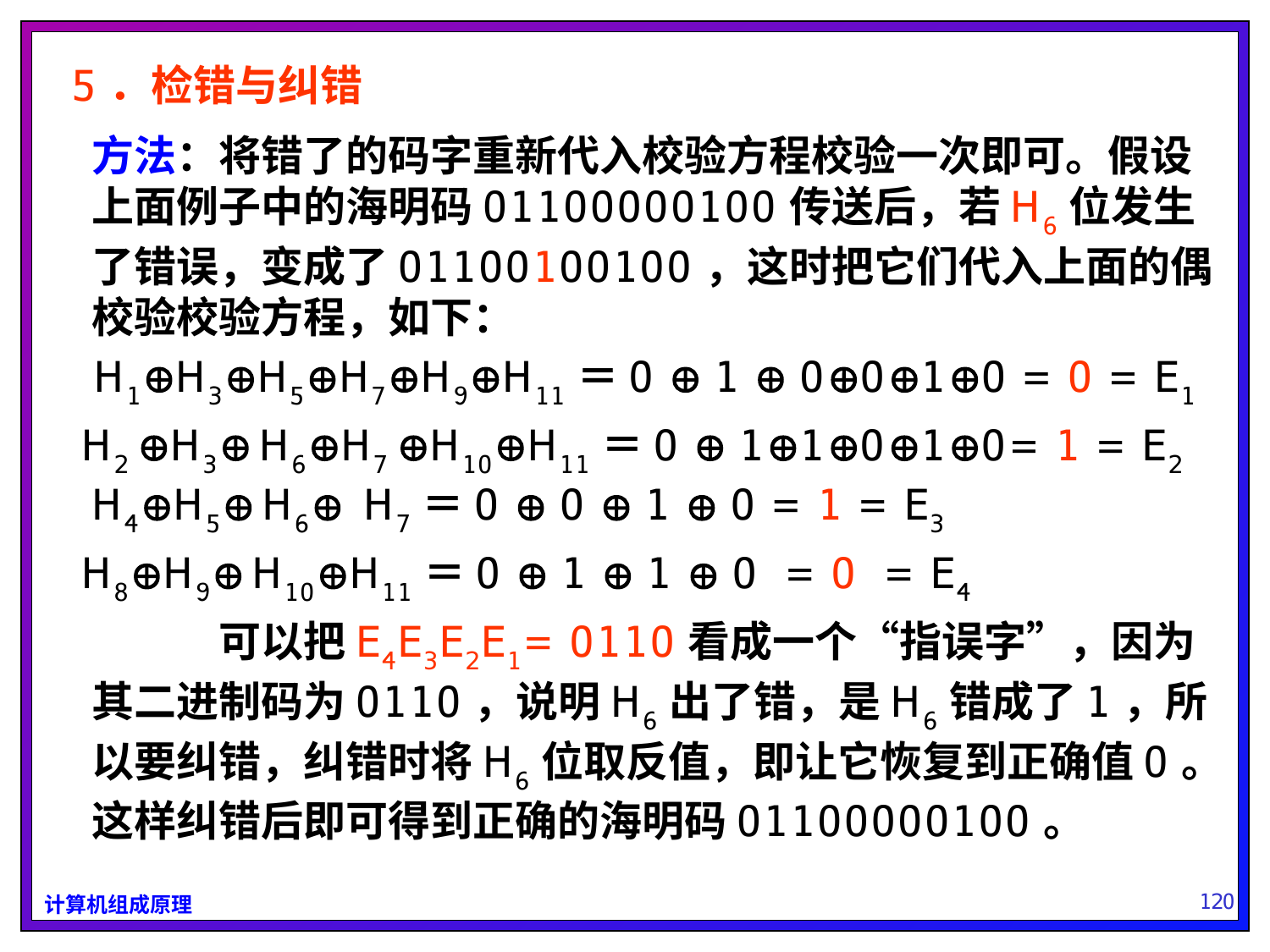

5．检错与纠错

  	方法：将错了的码字重新代入校验方程校验一次即可。假设上面例子中的海明码01100000100传送后，若H6位发生了错误，变成了01100100100，这时把它们代入上面的偶校验校验方程，如下：
    H1⊕H3⊕H5⊕H7⊕H9⊕H11＝0 ⊕ 1 ⊕ 0⊕0⊕1⊕0 = 0 = E1
   H2 ⊕H3⊕ H6⊕H7 ⊕H10⊕H11＝0 ⊕ 1⊕1⊕0⊕1⊕0= 1 = E2    H4⊕H5⊕ H6⊕  H7＝0 ⊕ 0 ⊕ 1 ⊕ 0 = 1 = E3
   H8⊕H9⊕ H10⊕H11＝0 ⊕ 1 ⊕ 1 ⊕ 0  = 0  = E4
		可以把E4E3E2E1= 0110看成一个“指误字”，因为其二进制码为0110，说明H6出了错，是H6错成了1，所以要纠错，纠错时将H6位取反值，即让它恢复到正确值0。这样纠错后即可得到正确的海明码01100000100。